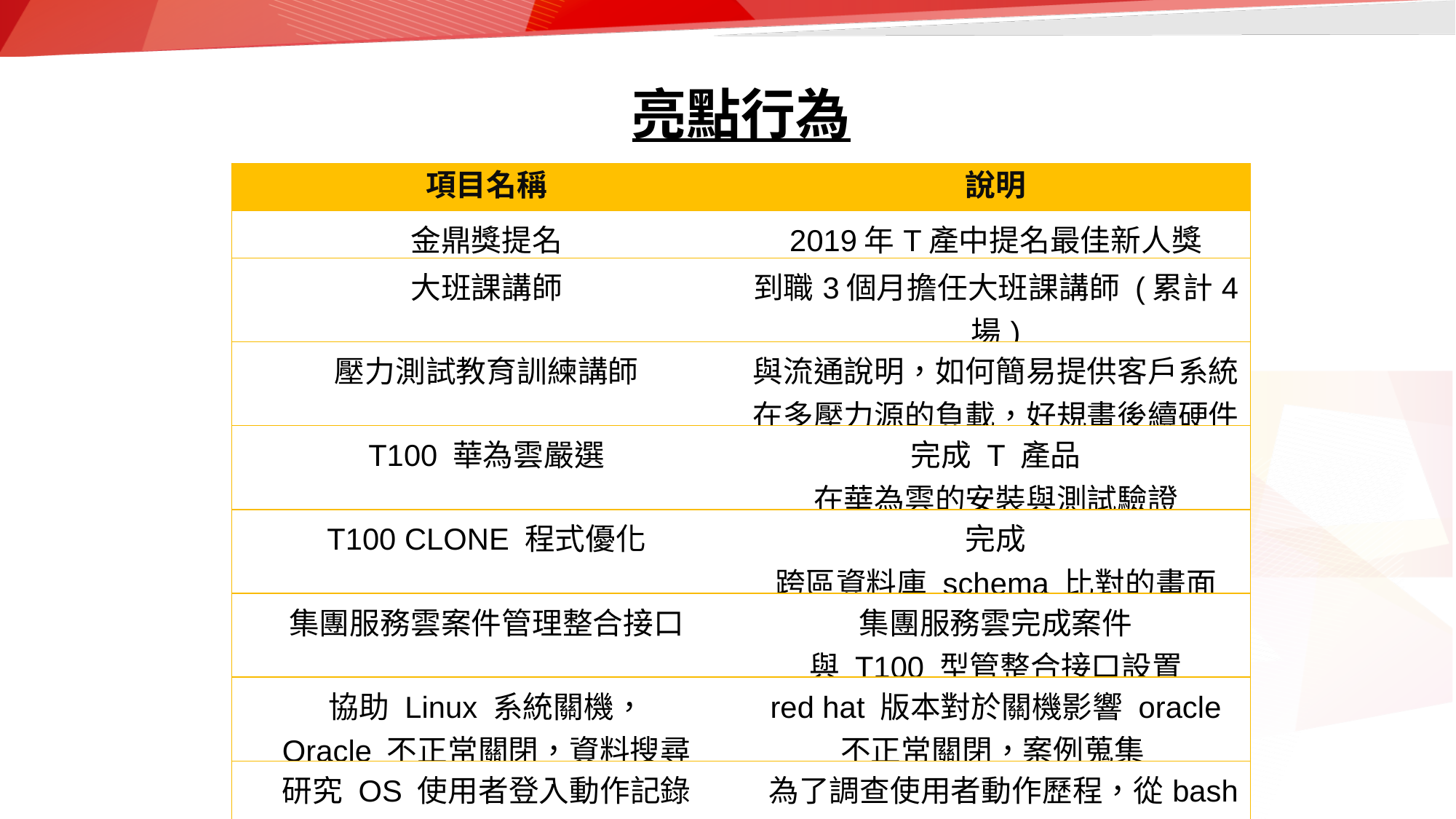

亮點行為

| 項目名稱 | 說明 |
| --- | --- |
| 金鼎獎提名 | 2019年T產中提名最佳新人獎 |
| 大班課講師 | 到職3個月擔任大班課講師 (累計4 場) |
| 壓力測試教育訓練講師 | 與流通說明，如何簡易提供客戶系統在多壓力源的負載，好規畫後續硬件 |
| T100 華為雲嚴選 | 完成 T 產品 在華為雲的安裝與測試驗證 |
| T100 CLONE 程式優化 | 完成 跨區資料庫 schema 比對的畫面 |
| 集團服務雲案件管理整合接口 | 集團服務雲完成案件 與 T100 型管整合接口設置 |
| 協助 Linux 系統關機， Oracle 不正常關閉，資料搜尋 | red hat 版本對於關機影響 oracle 不正常關閉，案例蒐集 |
| 研究 OS 使用者登入動作記錄 | 為了調查使用者動作歷程，從bash 與 ksh 機制測試記錄方式 |